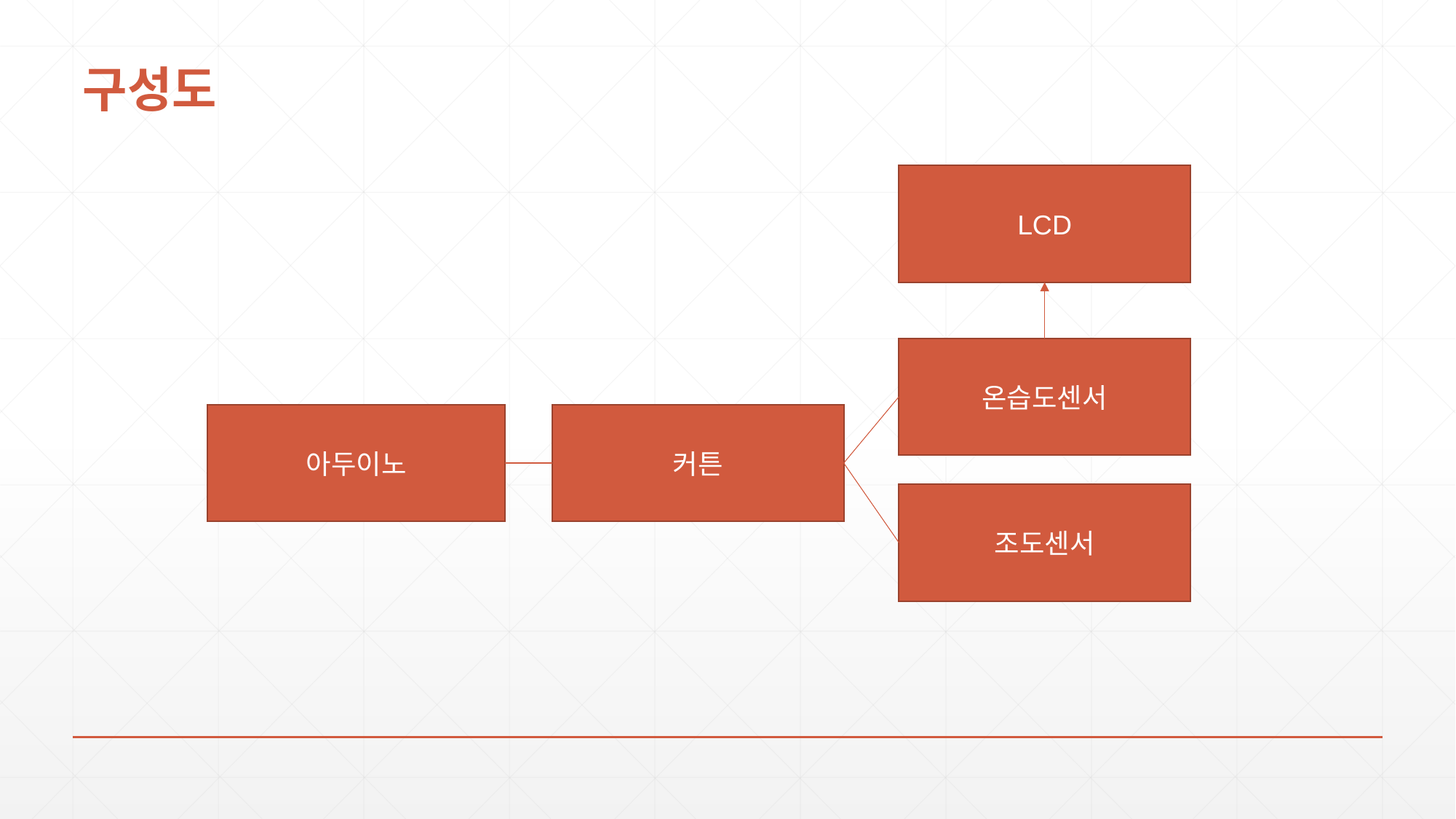

# 구성도
LCD
온습도센서
아두이노
커튼
조도센서